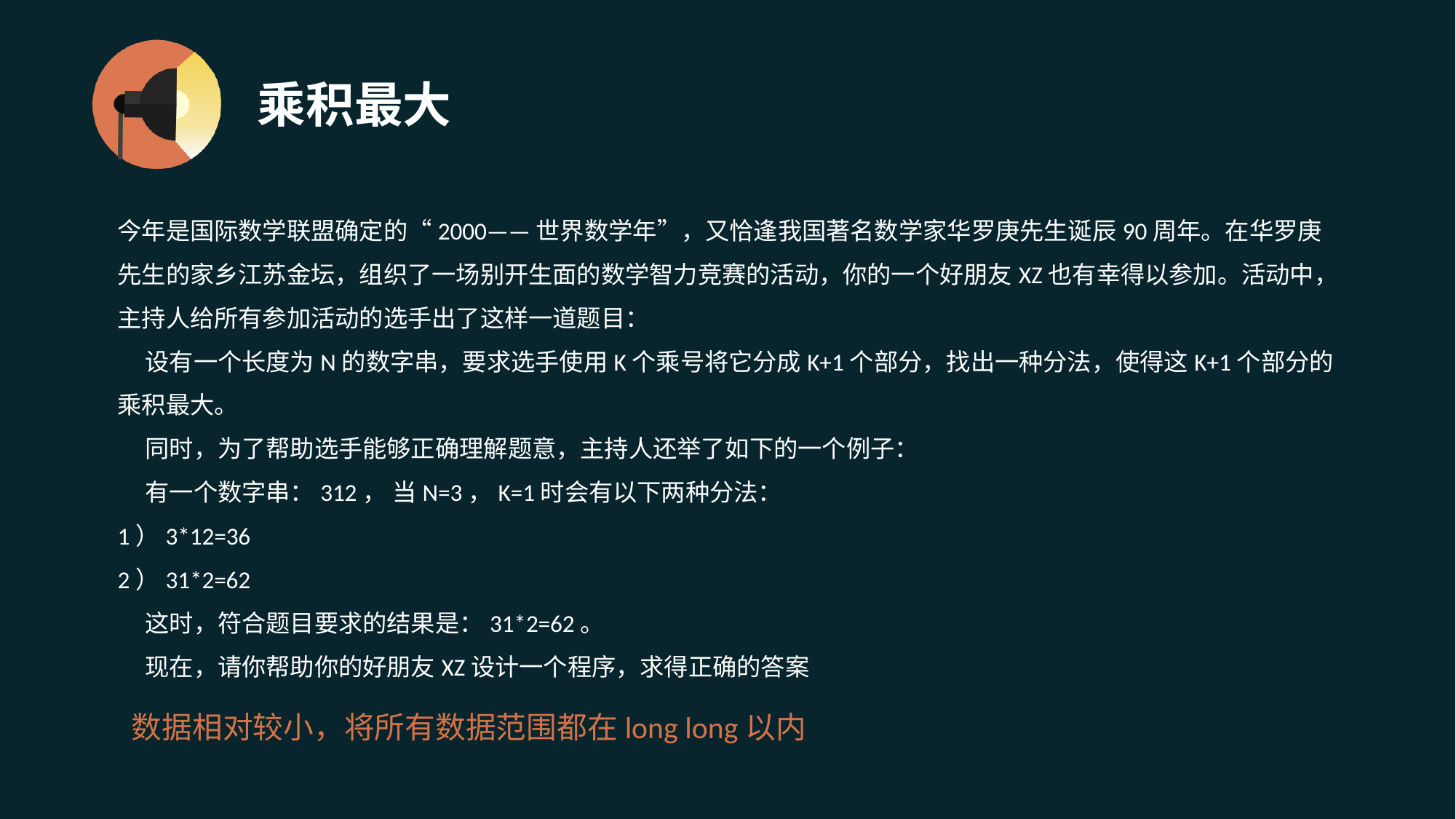

# 乘积最大
今年是国际数学联盟确定的“2000——世界数学年”，又恰逢我国著名数学家华罗庚先生诞辰90周年。在华罗庚先生的家乡江苏金坛，组织了一场别开生面的数学智力竞赛的活动，你的一个好朋友XZ也有幸得以参加。活动中，主持人给所有参加活动的选手出了这样一道题目：
    设有一个长度为N的数字串，要求选手使用K个乘号将它分成K+1个部分，找出一种分法，使得这K+1个部分的乘积最大。
    同时，为了帮助选手能够正确理解题意，主持人还举了如下的一个例子：
    有一个数字串：312， 当N=3，K=1时会有以下两种分法：
1）3*12=36
2）31*2=62
    这时，符合题目要求的结果是：31*2=62。
    现在，请你帮助你的好朋友XZ设计一个程序，求得正确的答案
数据相对较小，将所有数据范围都在long long以内